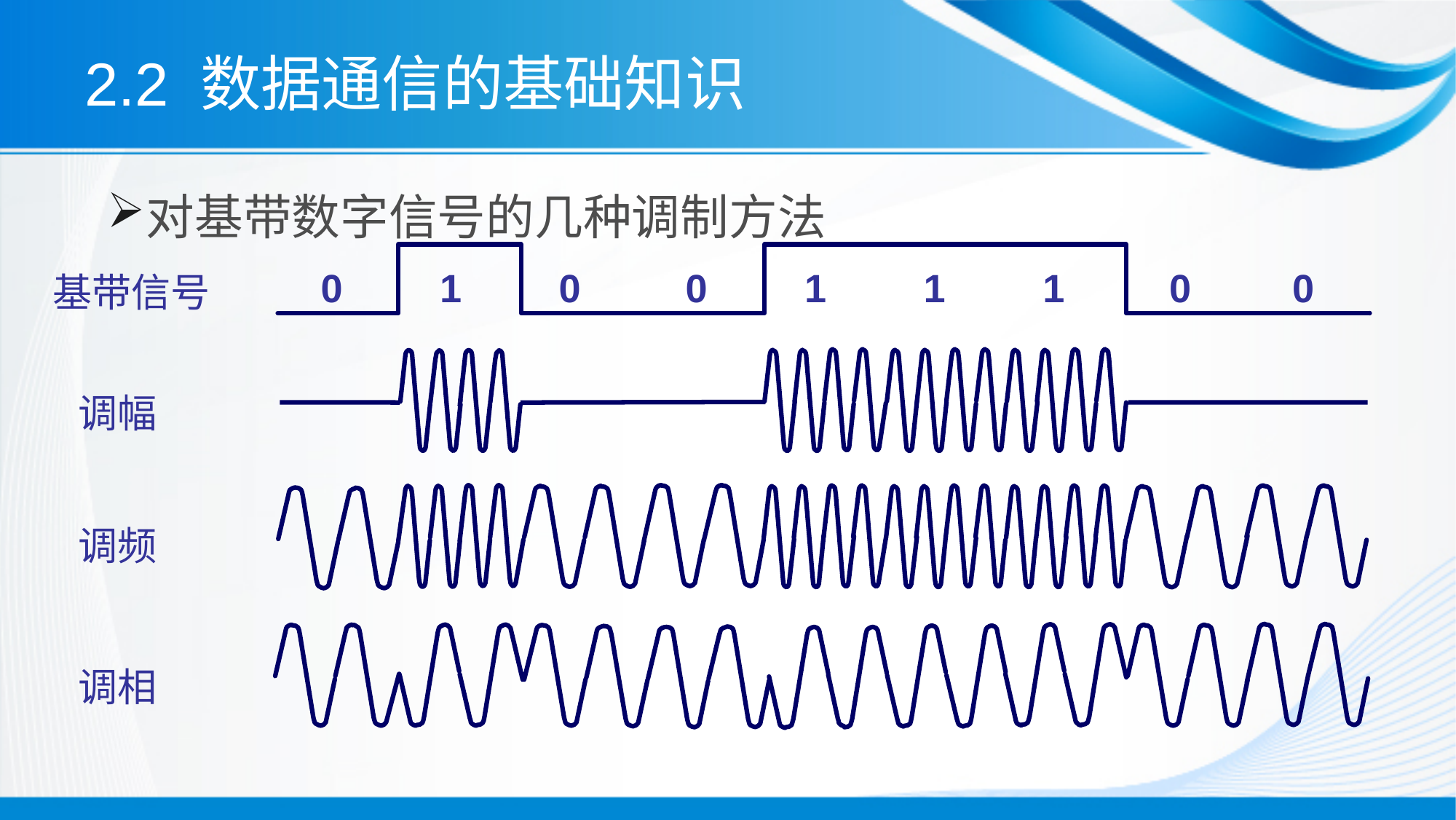

# 2.2 数据通信的基础知识
对基带数字信号的几种调制方法

0
1
0
0
1
1
1
0
0
基带信号

调幅

调频

调相